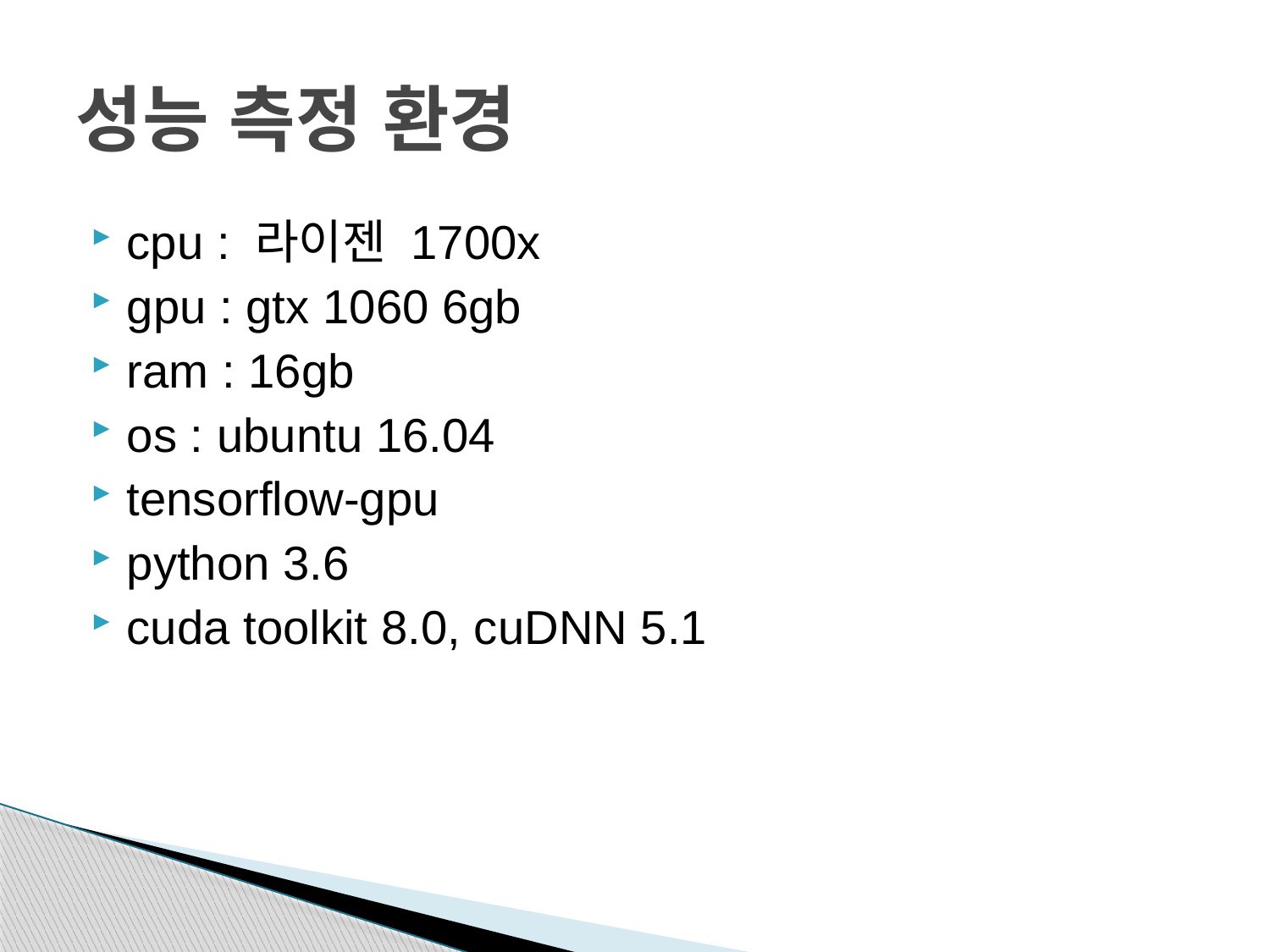

# 성능 측정 환경
cpu : 라이젠 1700x
gpu : gtx 1060 6gb
ram : 16gb
os : ubuntu 16.04
tensorflow-gpu
python 3.6
cuda toolkit 8.0, cuDNN 5.1